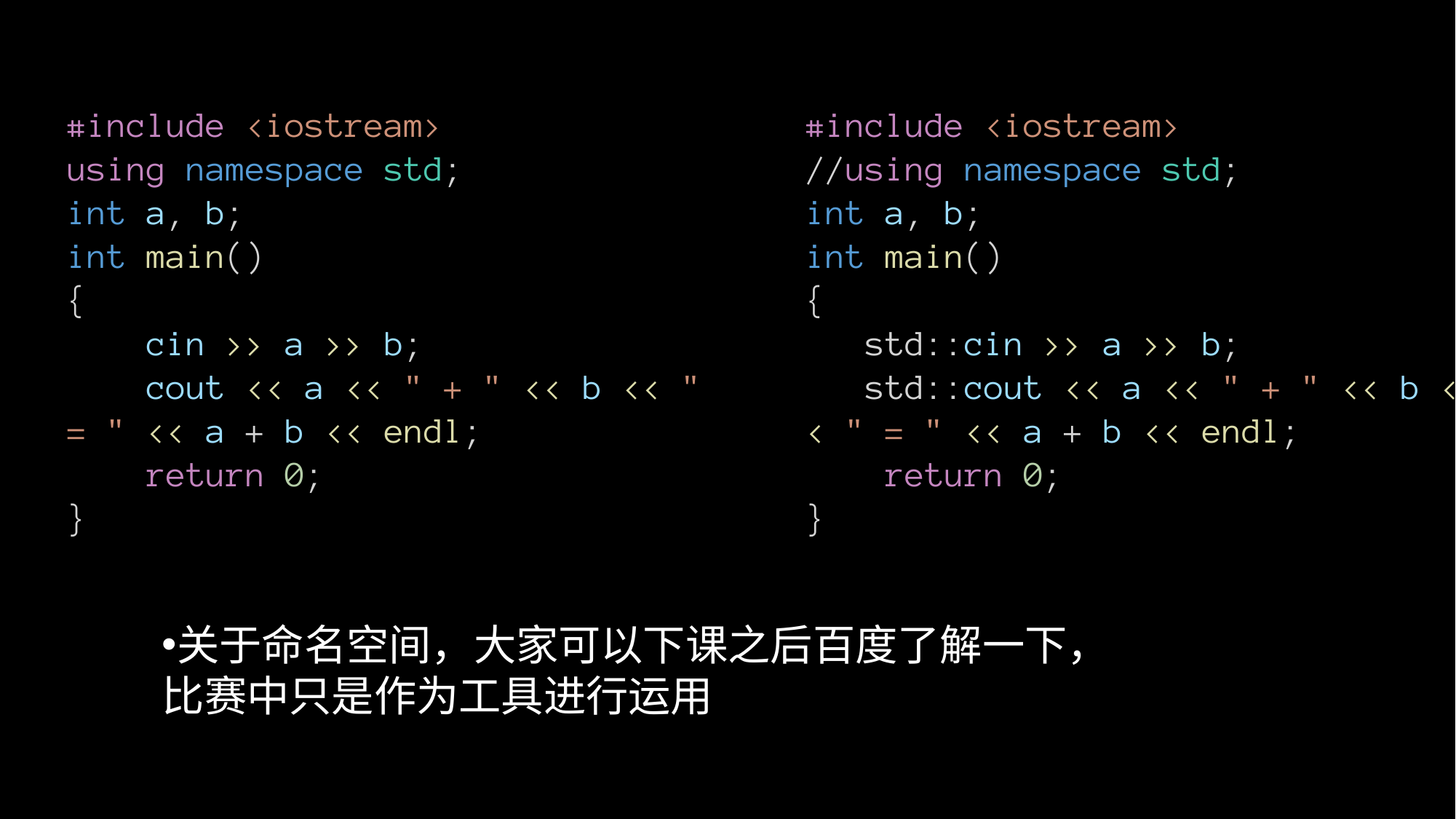

#include <iostream>  
using namespace std;   
int a, b;
int main()
{
    cin >> a >> b;
    cout << a << " + " << b << " = " << a + b << endl;
    return 0;
}
#include <iostream>  
//using namespace std;   
int a, b;
int main()
{
   std::cin >> a >> b;
   std::cout << a << " + " << b << " = " << a + b << endl;
    return 0;
}
关于命名空间，大家可以下课之后百度了解一下，比赛中只是作为工具进行运用